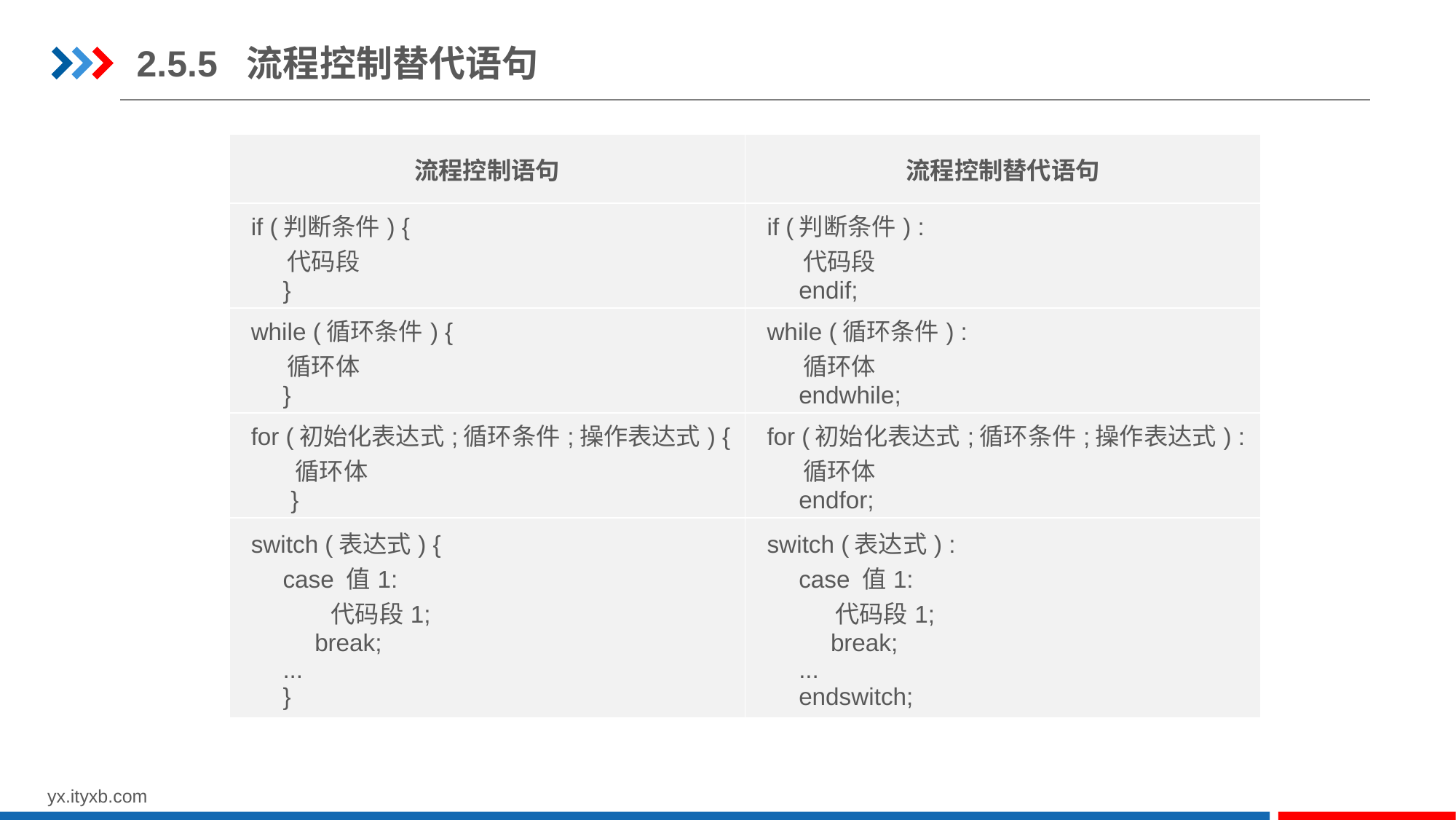

2.5.5  流程控制替代语句
| 流程控制语句 | 流程控制替代语句 |
| --- | --- |
| if (判断条件) { 代码段 } | if (判断条件) : 代码段 endif; |
| while (循环条件) { 循环体 } | while (循环条件) : 循环体 endwhile; |
| for (初始化表达式;循环条件;操作表达式) { 循环体 } | for (初始化表达式;循环条件;操作表达式) : 循环体 endfor; |
| switch (表达式) { case 值1: 代码段1; break; ... } | switch (表达式) : case 值1: 代码段1; break; ... endswitch; |